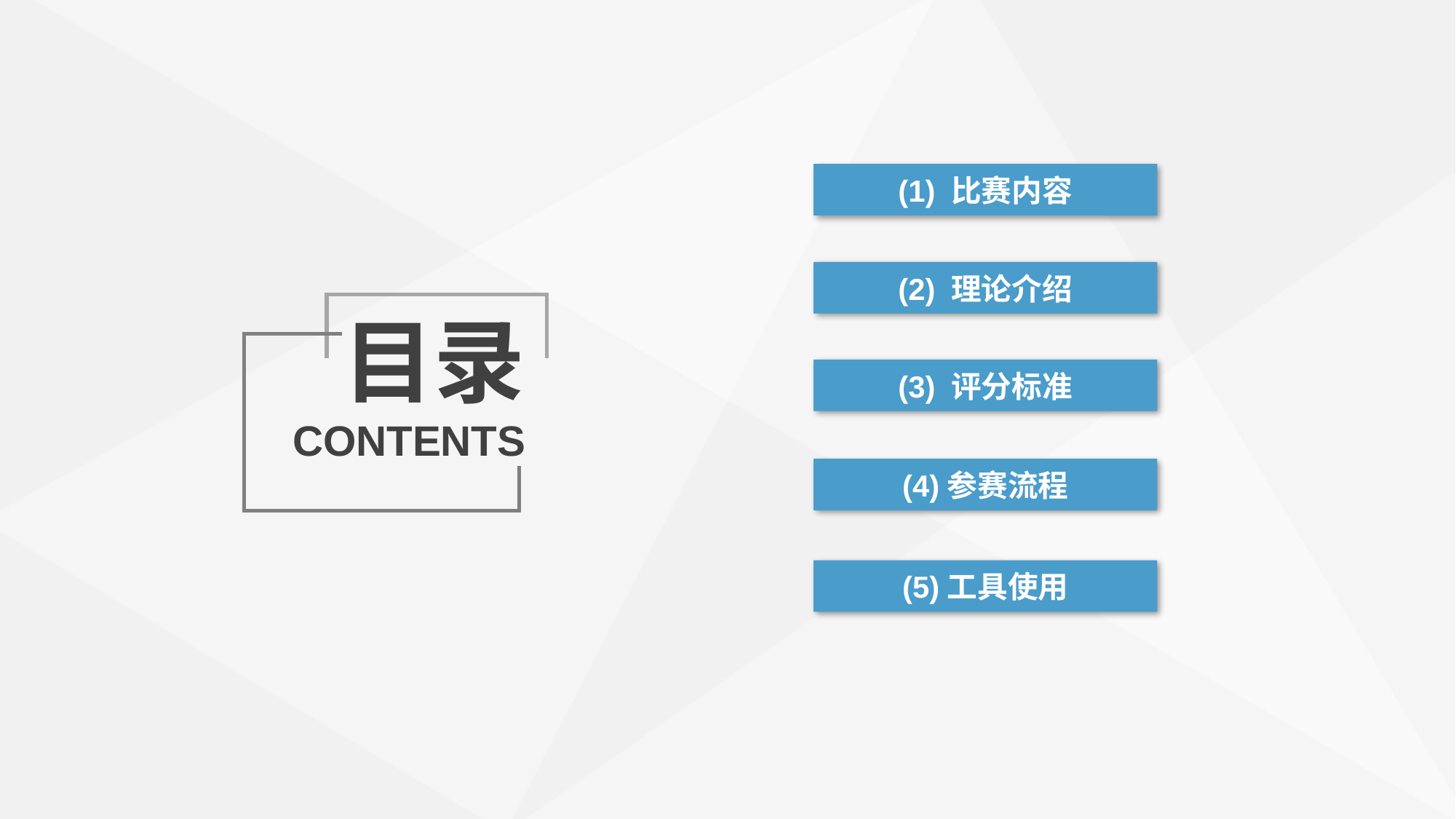

(1) 比赛内容
(2) 理论介绍

目录
CONTENTS

(3) 评分标准
(4)参赛流程
(5)工具使用